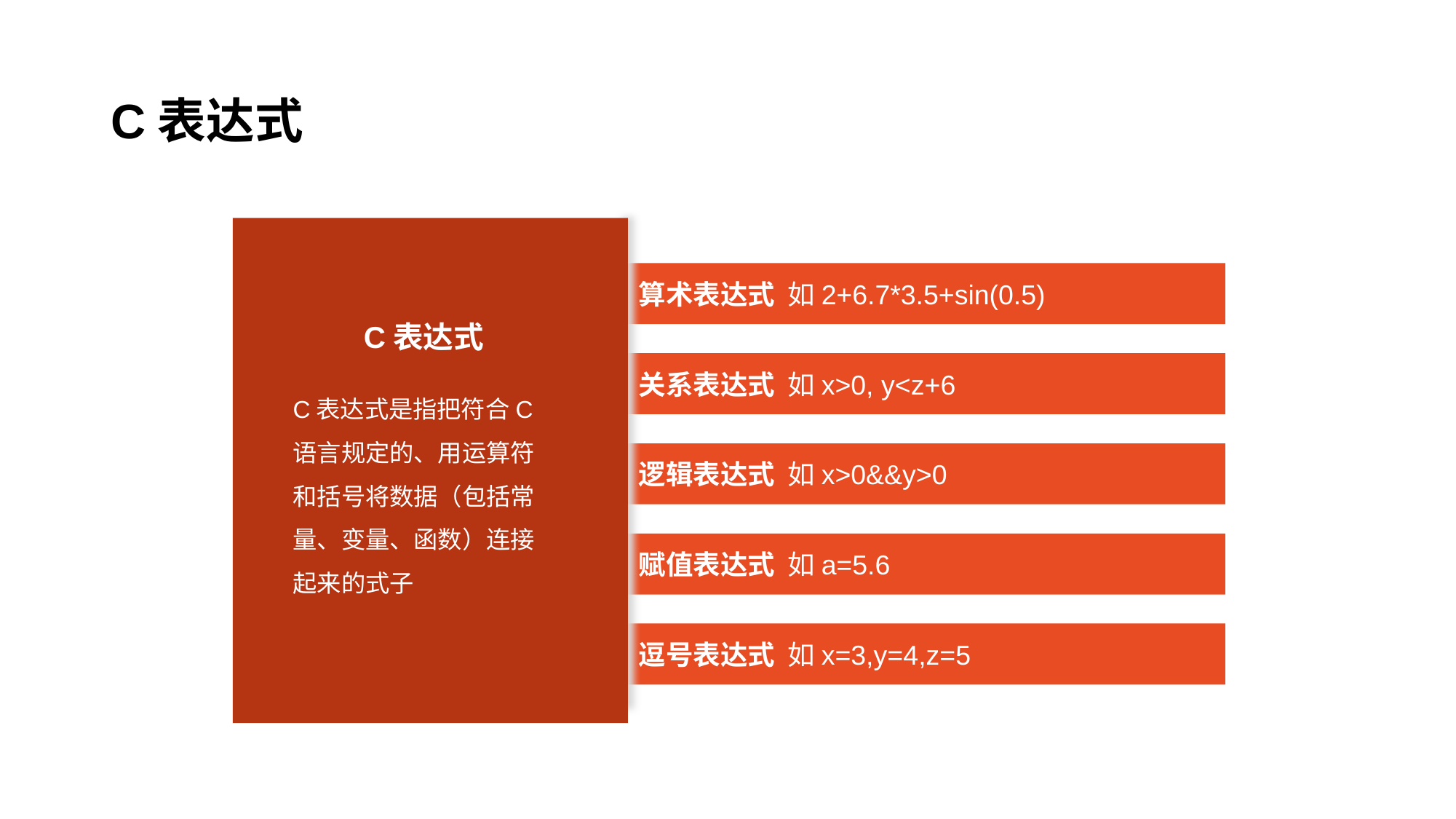

# C表达式

算术表达式  如2+6.7*3.5+sin(0.5)
C表达式
关系表达式  如x>0, y<z+6
C表达式是指把符合C语言规定的、用运算符和括号将数据（包括常量、变量、函数）连接起来的式子
逻辑表达式  如x>0&&y>0
赋值表达式  如a=5.6
逗号表达式  如x=3,y=4,z=5